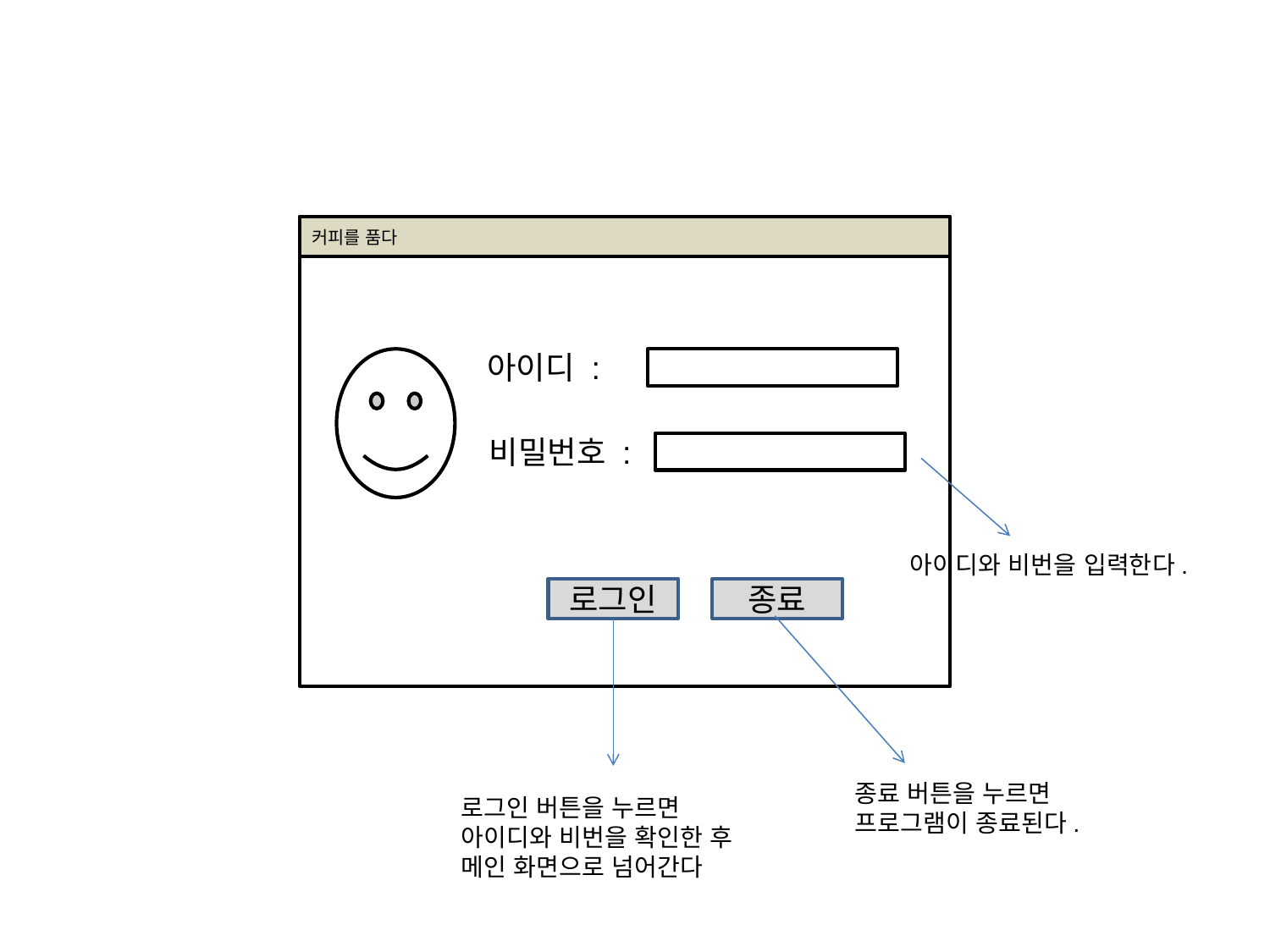

커피를 품다
아이디 :

비밀번호 :

아이디와 비번을 입력한다.
로그인
종료
종료 버튼을 누르면 프로그램이 종료된다.
로그인 버튼을 누르면 아이디와 비번을 확인한 후 메인 화면으로 넘어간다